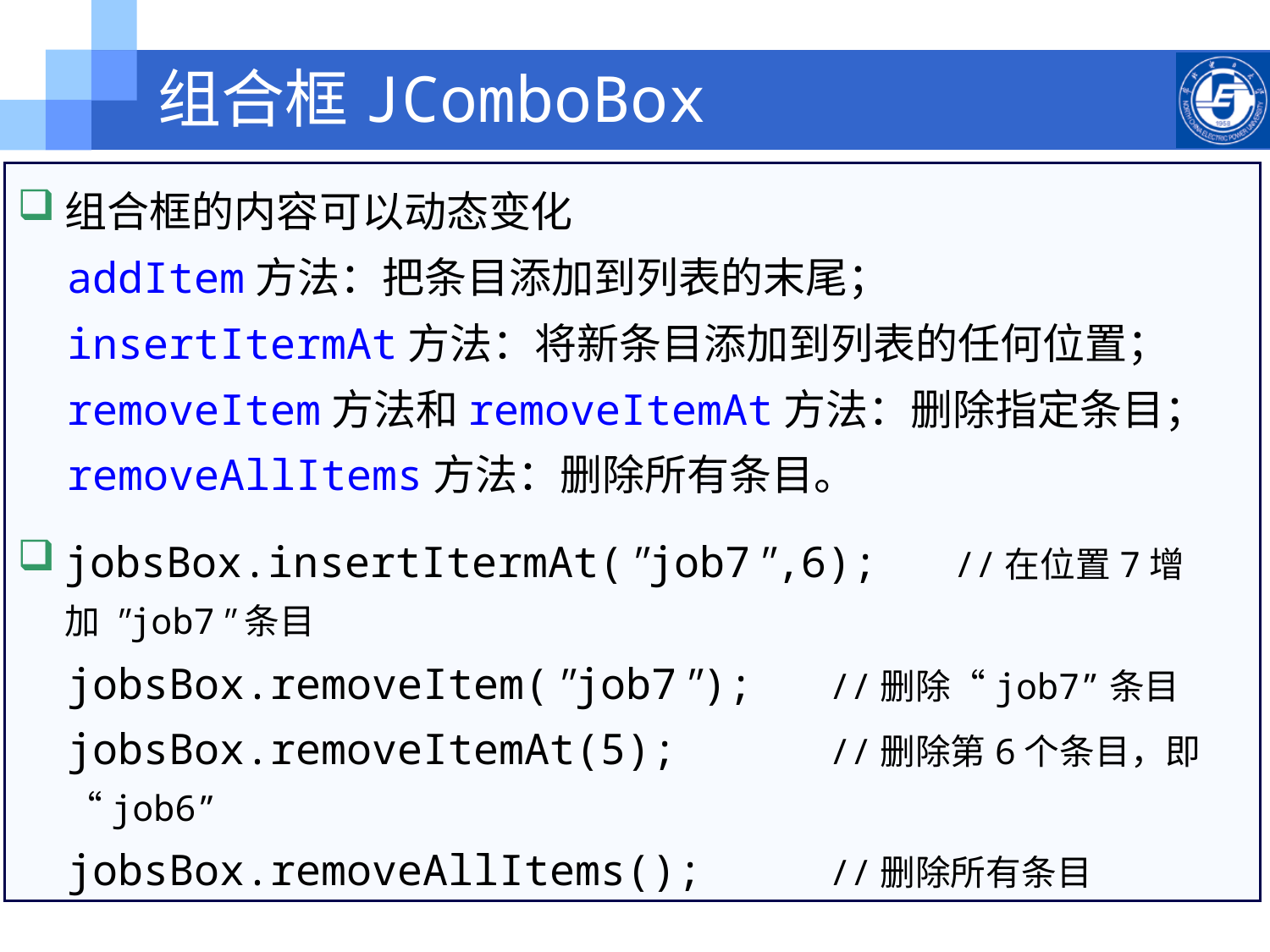

# 组合框JComboBox
组合框的内容可以动态变化
addItem方法：把条目添加到列表的末尾；
insertItermAt方法：将新条目添加到列表的任何位置；
removeItem方法和removeItemAt方法：删除指定条目；
removeAllItems方法：删除所有条目。
jobsBox.insertItermAt("job7",6); 	//在位置7增加"job7"条目
jobsBox.removeItem("job7");  	//删除“job7”条目
jobsBox.removeItemAt(5);    	//删除第6个条目，即“job6”
jobsBox.removeAllItems();    	//删除所有条目